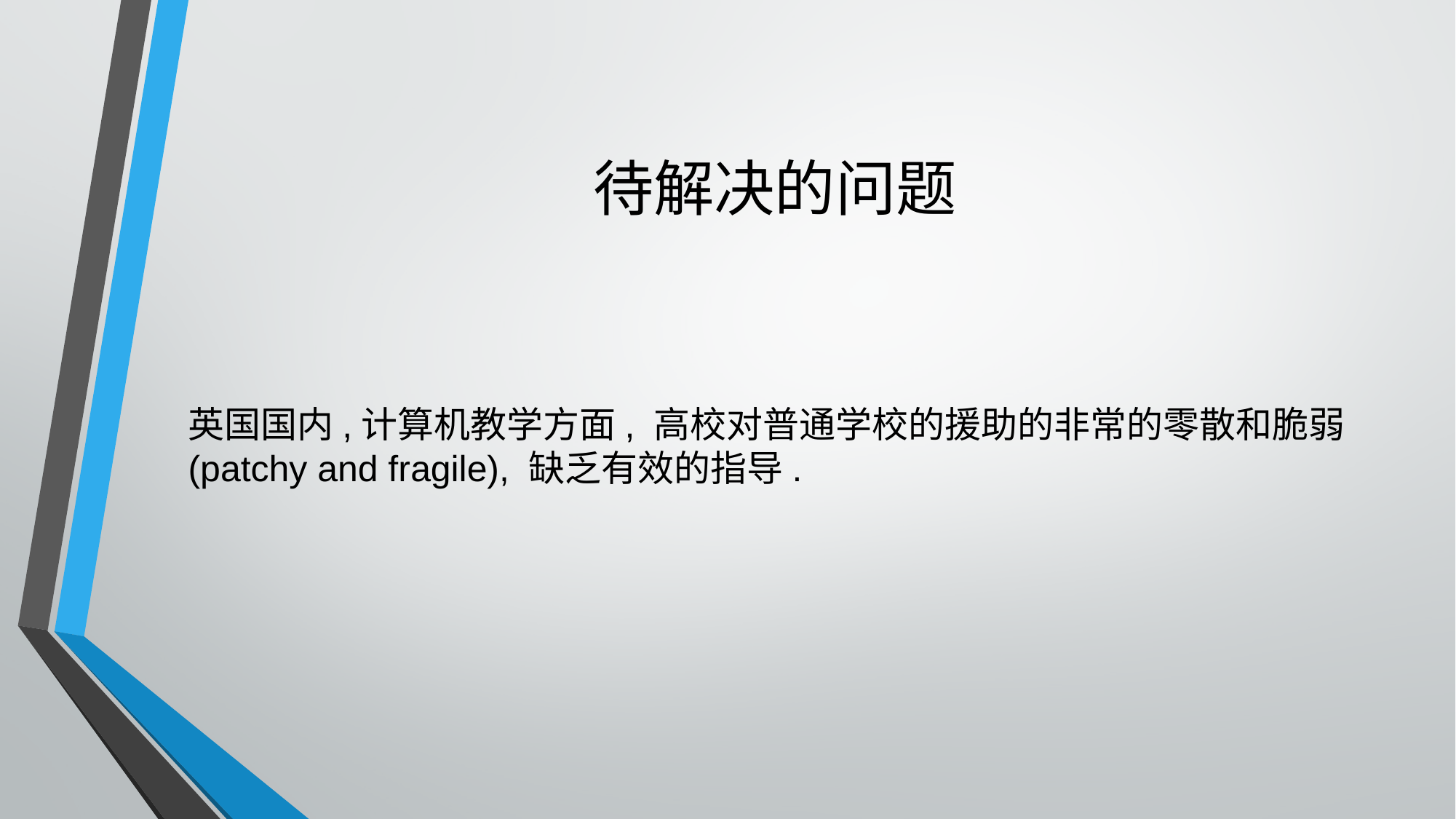

# 待解决的问题
英国国内,计算机教学方面, 高校对普通学校的援助的非常的零散和脆弱(patchy and fragile), 缺乏有效的指导.